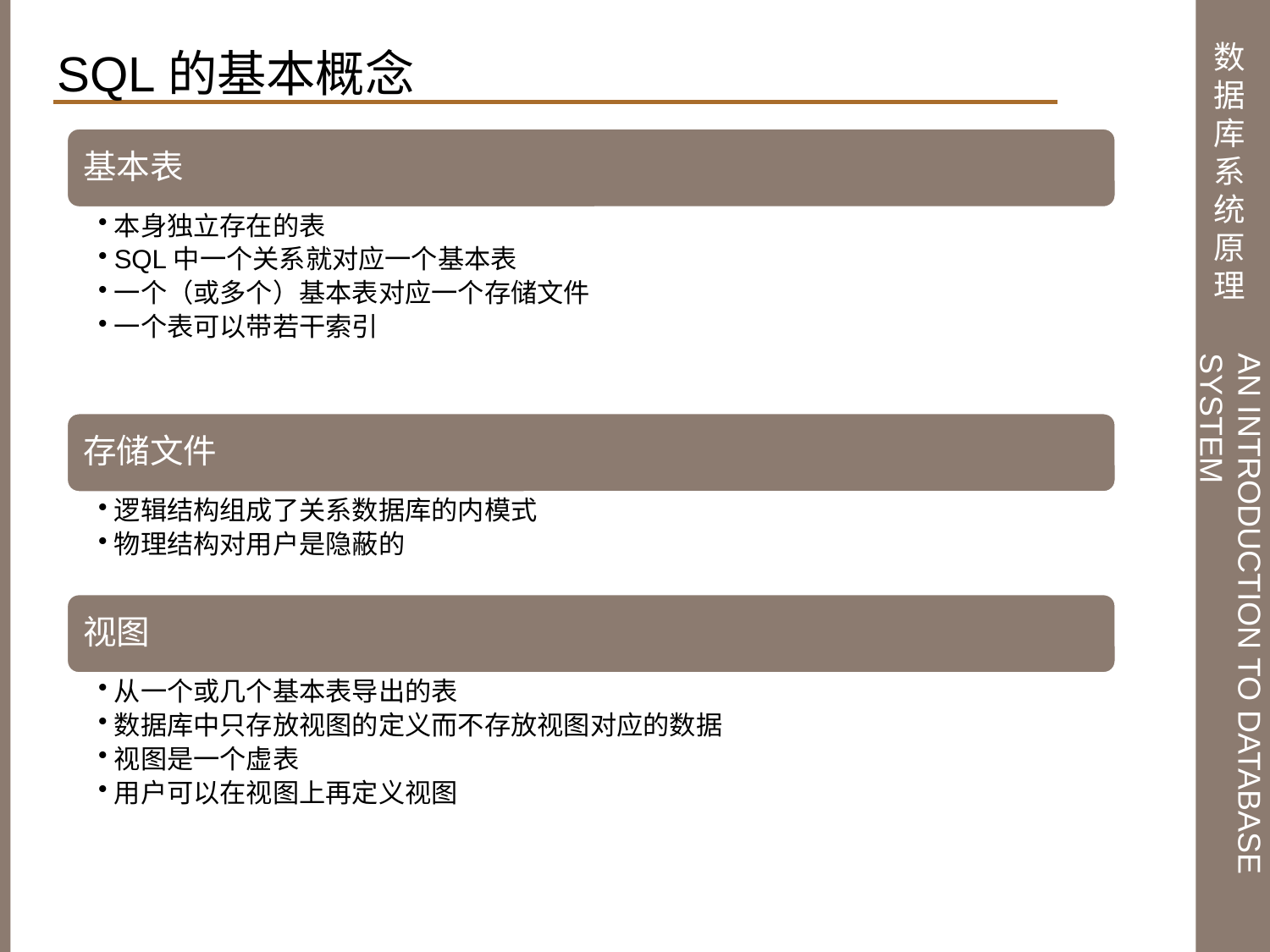

SQL的基本概念
基本表
本身独立存在的表
SQL中一个关系就对应一个基本表
一个（或多个）基本表对应一个存储文件
一个表可以带若干索引
存储文件
逻辑结构组成了关系数据库的内模式
物理结构对用户是隐蔽的
视图
从一个或几个基本表导出的表
数据库中只存放视图的定义而不存放视图对应的数据
视图是一个虚表
用户可以在视图上再定义视图